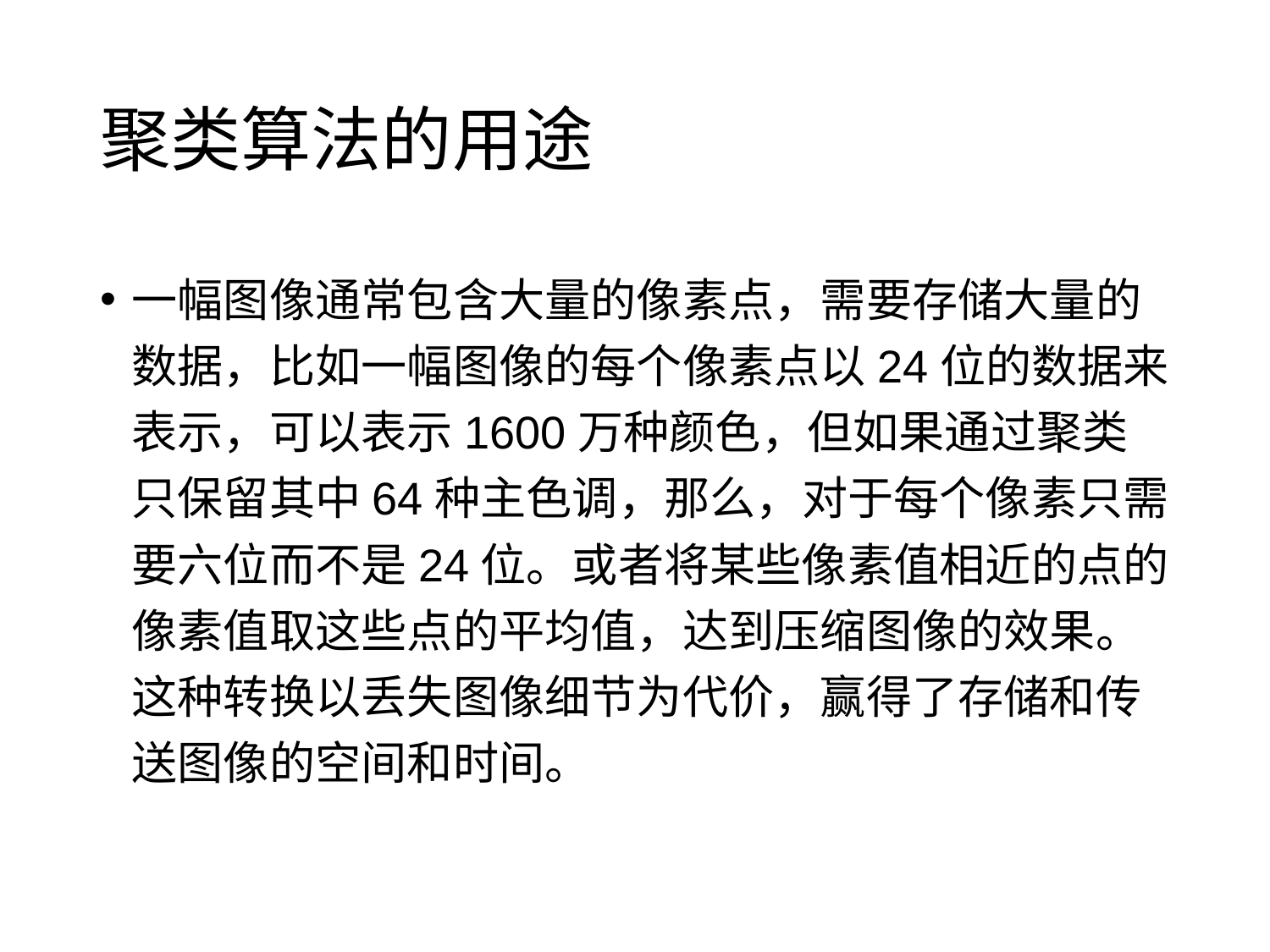

# 聚类算法的用途
一幅图像通常包含大量的像素点，需要存储大量的数据，比如一幅图像的每个像素点以24位的数据来表示，可以表示1600万种颜色，但如果通过聚类只保留其中64种主色调，那么，对于每个像素只需要六位而不是24位。或者将某些像素值相近的点的像素值取这些点的平均值，达到压缩图像的效果。这种转换以丢失图像细节为代价，赢得了存储和传送图像的空间和时间。